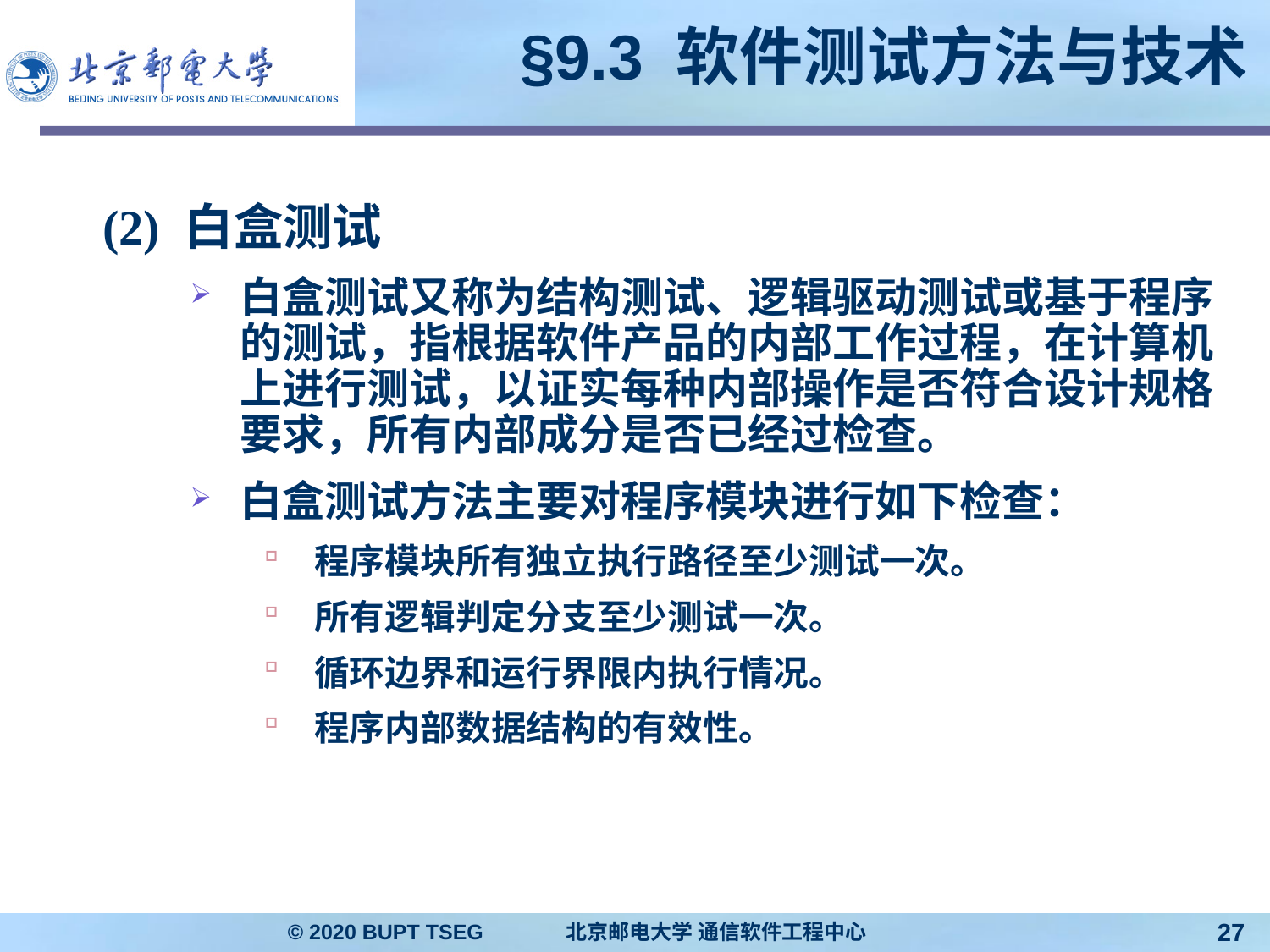

# §9.3 软件测试方法与技术
(2) 白盒测试
白盒测试又称为结构测试、逻辑驱动测试或基于程序的测试，指根据软件产品的内部工作过程，在计算机上进行测试，以证实每种内部操作是否符合设计规格要求，所有内部成分是否已经过检查。
白盒测试方法主要对程序模块进行如下检查：
程序模块所有独立执行路径至少测试一次。
所有逻辑判定分支至少测试一次。
循环边界和运行界限内执行情况。
程序内部数据结构的有效性。
© 2020 BUPT TSEG             北京邮电大学 通信软件工程中心